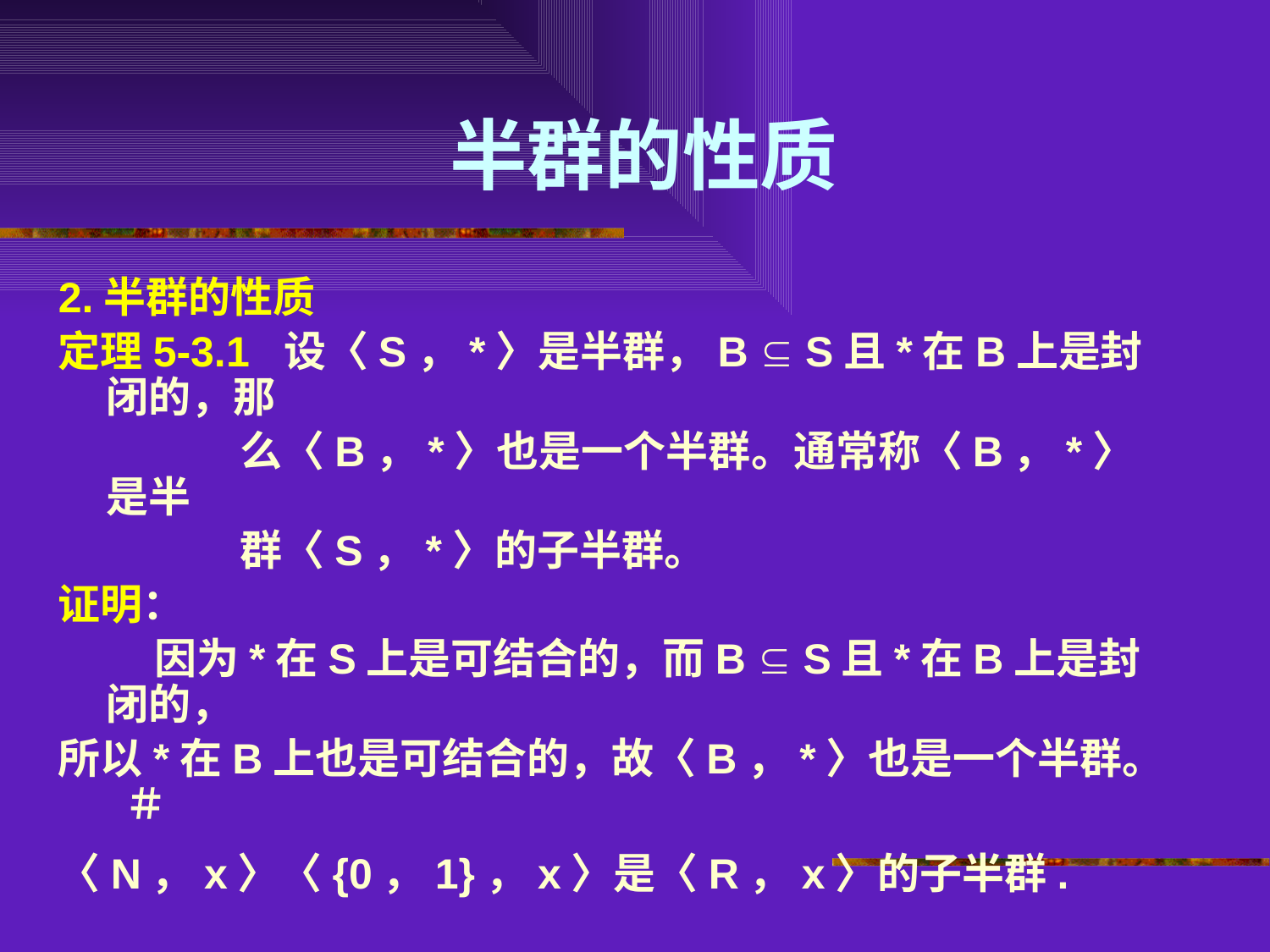

# 半群的性质
2.半群的性质
定理5-3.1  设〈S，*〉是半群，B ⊆ S且*在B上是封闭的，那
                  么〈B，*〉也是一个半群。通常称〈B，*〉是半
                  群〈S，*〉的子半群。
证明：
         因为*在S上是可结合的，而B ⊆ S且*在B上是封闭的，
所以*在B上也是可结合的，故〈B，*〉也是一个半群。   ＃
〈N，x〉〈{0，1}，x〉是〈R，x〉的子半群.